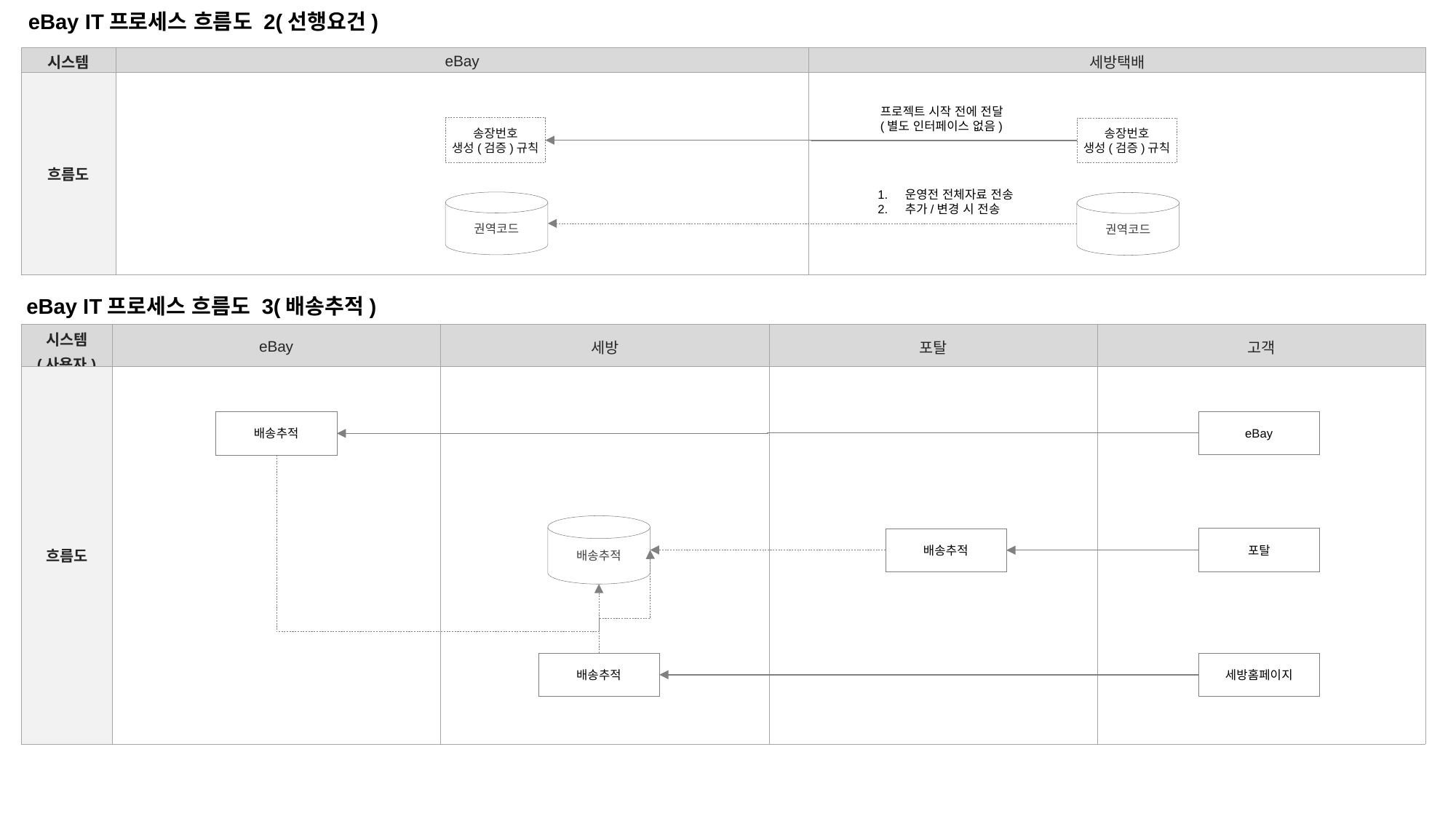

eBay IT프로세스 흐름도 2(선행요건)
| 시스템 | eBay | 세방택배 |
| --- | --- | --- |
| 흐름도 |  |  |
프로젝트 시작 전에 전달
(별도 인터페이스 없음)
송장번호
생성(검증)규칙
송장번호
생성(검증)규칙
운영전 전체자료 전송
추가/변경 시 전송
권역코드
권역코드
eBay IT프로세스 흐름도 3(배송추적)
| 시스템 (사용자) | eBay | 세방 | 포탈 | 고객 |
| --- | --- | --- | --- | --- |
| 흐름도 |  |  |  |  |
eBay
배송추적
배송추적
포탈
배송추적
배송추적
세방홈페이지